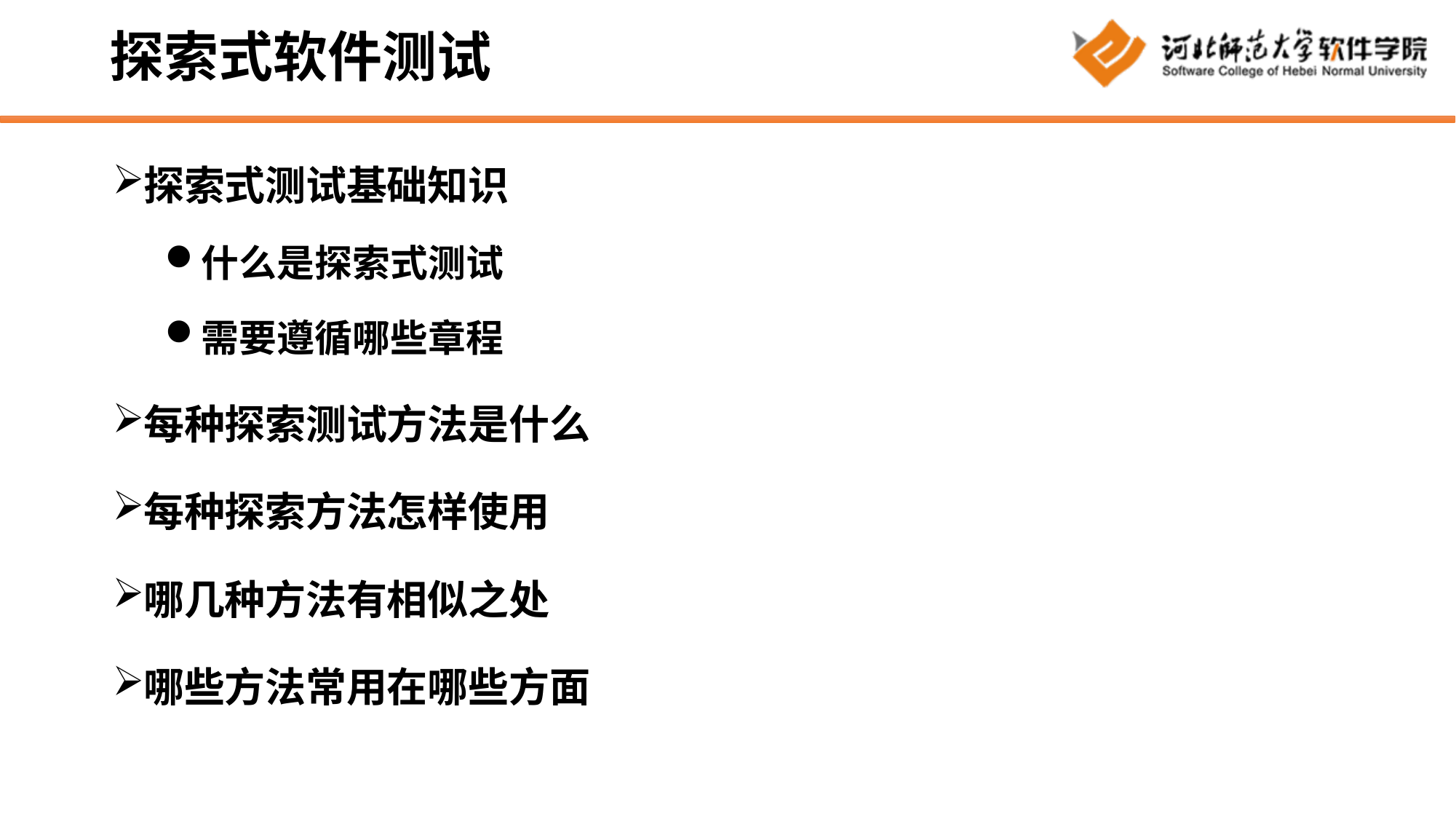

# 探索式软件测试
探索式测试基础知识
什么是探索式测试
需要遵循哪些章程
每种探索测试方法是什么
每种探索方法怎样使用
哪几种方法有相似之处
哪些方法常用在哪些方面